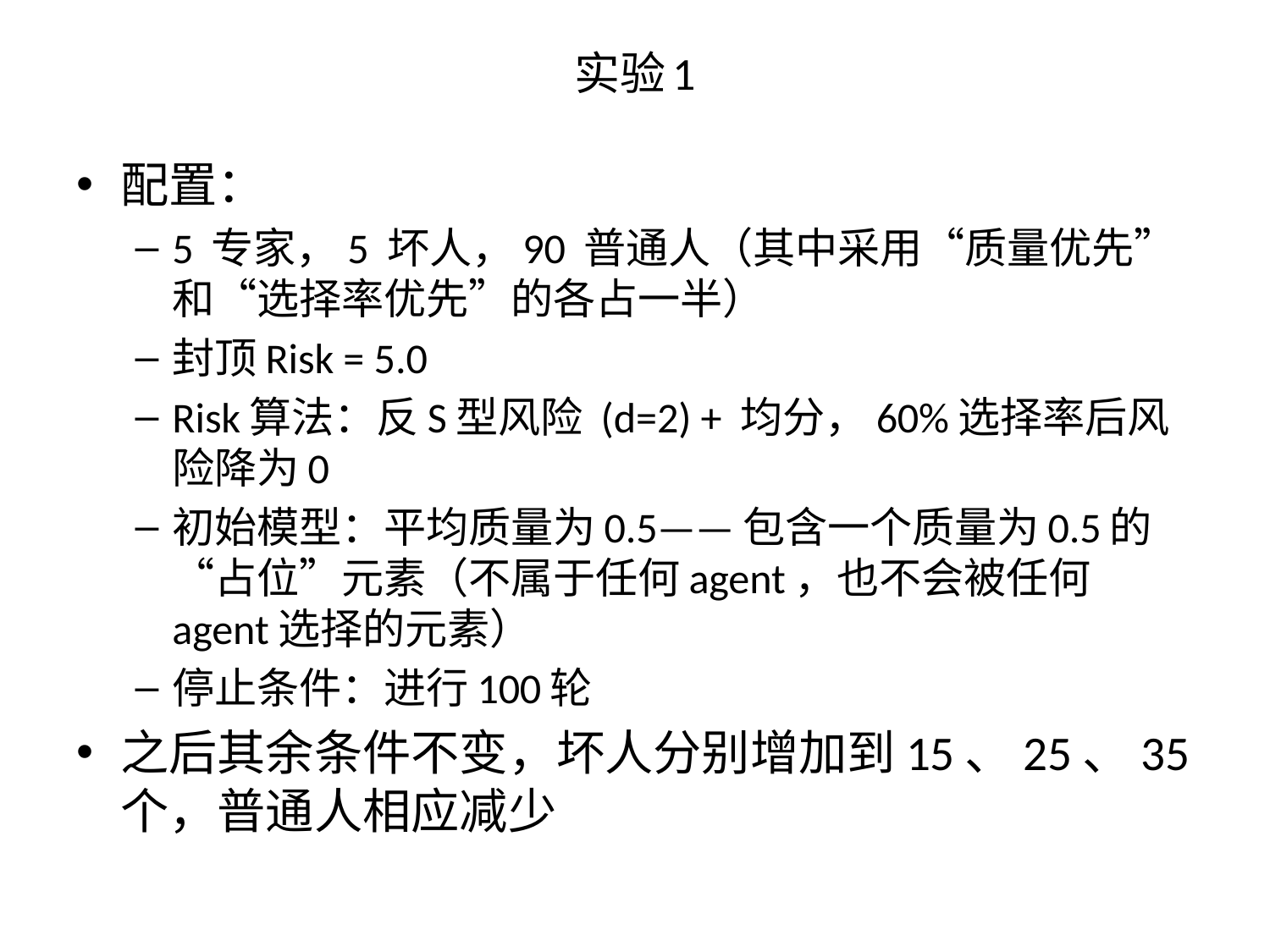

# 实验1
配置：
5 专家，5 坏人，90 普通人（其中采用“质量优先”和“选择率优先”的各占一半）
封顶Risk = 5.0
Risk算法：反S型风险 (d=2) + 均分，60%选择率后风险降为0
初始模型：平均质量为0.5——包含一个质量为0.5的“占位”元素（不属于任何agent，也不会被任何agent选择的元素）
停止条件：进行100轮
之后其余条件不变，坏人分别增加到15、25、35个，普通人相应减少